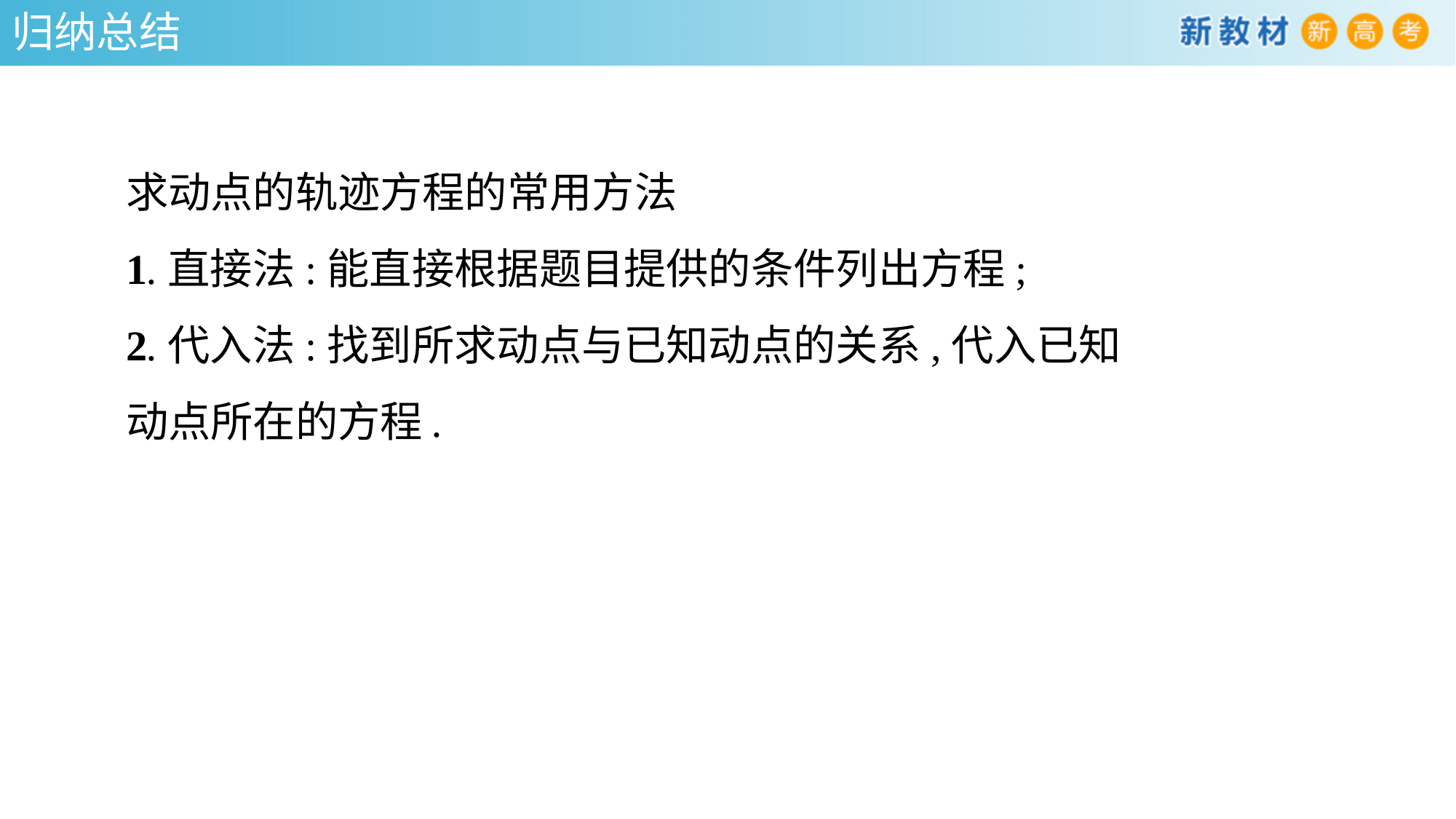

归纳总结
求动点的轨迹方程的常用方法
1.直接法:能直接根据题目提供的条件列出方程;
2.代入法:找到所求动点与已知动点的关系,代入已知动点所在的方程.